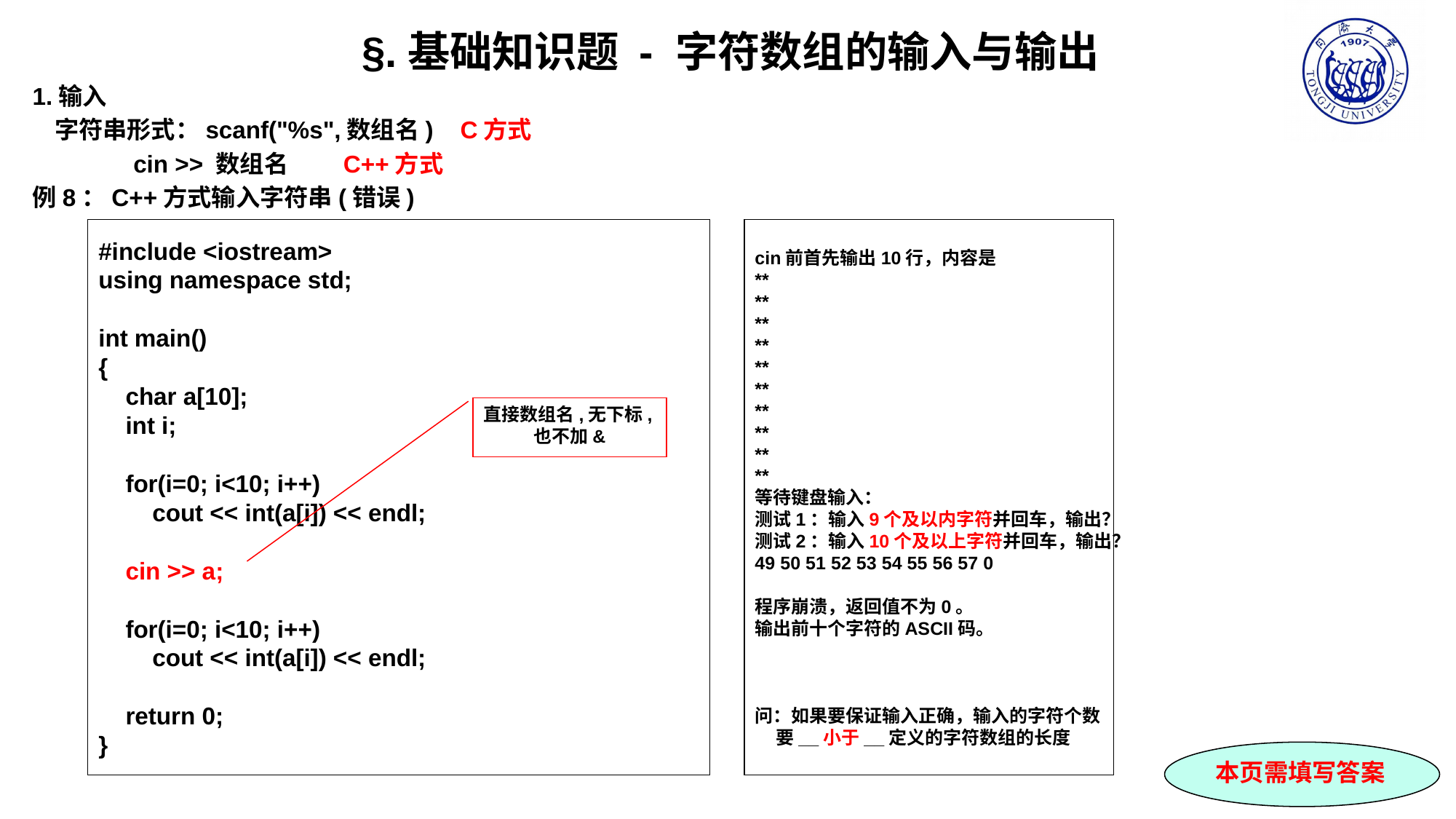

§.基础知识题 - 字符数组的输入与输出
1.输入
   字符串形式：scanf("%s",数组名)    C方式
               cin >> 数组名         C++方式
例8：C++方式输入字符串(错误)
#include <iostream>
using namespace std;

int main()
{
    char a[10];
    int i;

    for(i=0; i<10; i++)
        cout << int(a[i]) << endl;

    cin >> a;

    for(i=0; i<10; i++)
        cout << int(a[i]) << endl;

    return 0;
}
cin前首先输出10行，内容是
**
**
**
**
**
**
**
**
**
**
等待键盘输入：
测试1：输入9个及以内字符并回车，输出？
测试2：输入10个及以上字符并回车，输出？
49 50 51 52 53 54 55 56 57 0

程序崩溃，返回值不为0。
输出前十个字符的ASCII码。

问：如果要保证输入正确，输入的字符个数
    要__小于__定义的字符数组的长度
直接数组名,无下标,也不加&
本页需填写答案